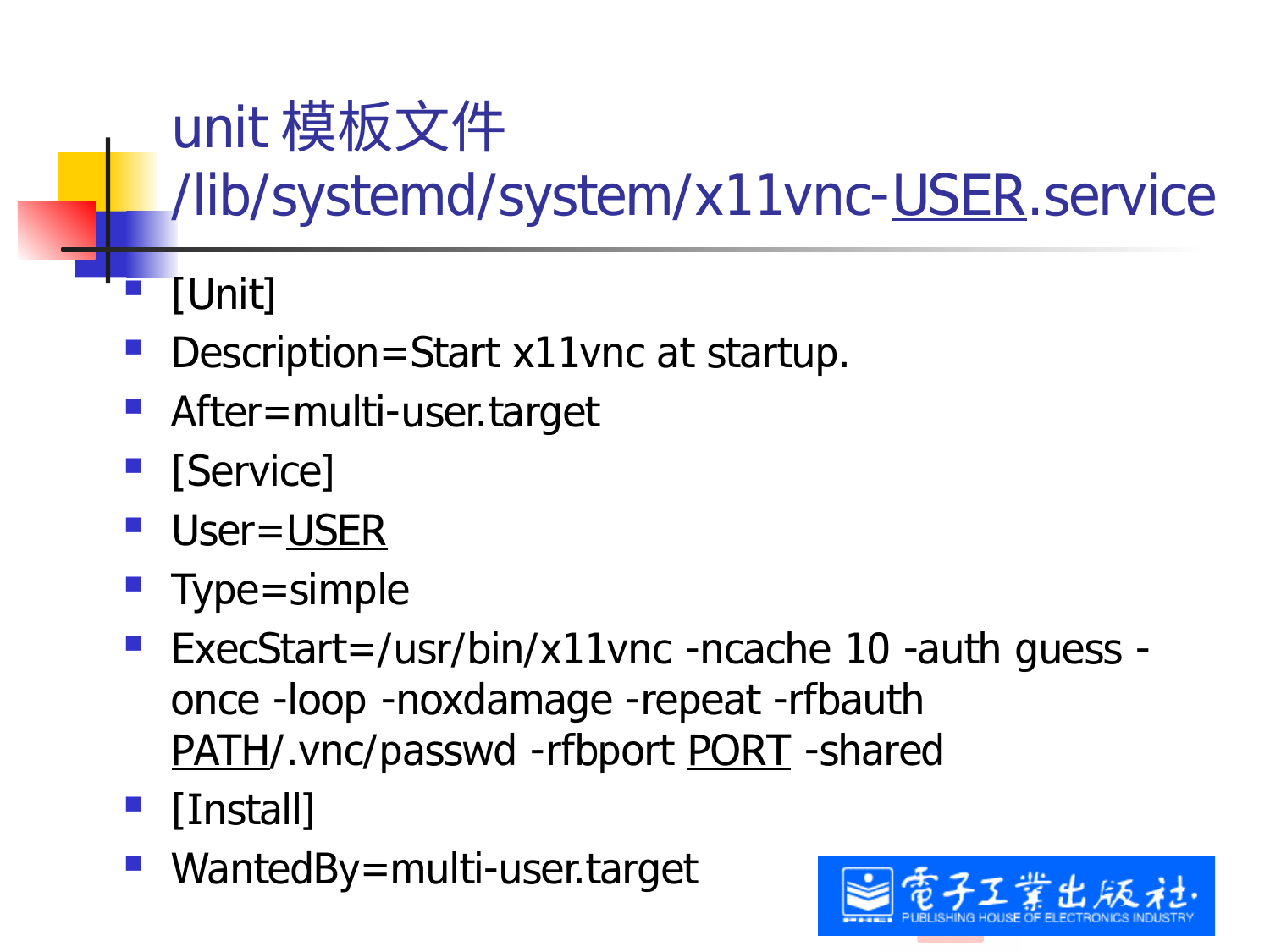

# unit模板文件 /lib/systemd/system/x11vnc-USER.service
[Unit]
Description=Start x11vnc at startup.
After=multi-user.target
[Service]
User=USER
Type=simple
ExecStart=/usr/bin/x11vnc -ncache 10 -auth guess -once -loop -noxdamage -repeat -rfbauth PATH/.vnc/passwd -rfbport PORT -shared
[Install]
WantedBy=multi-user.target